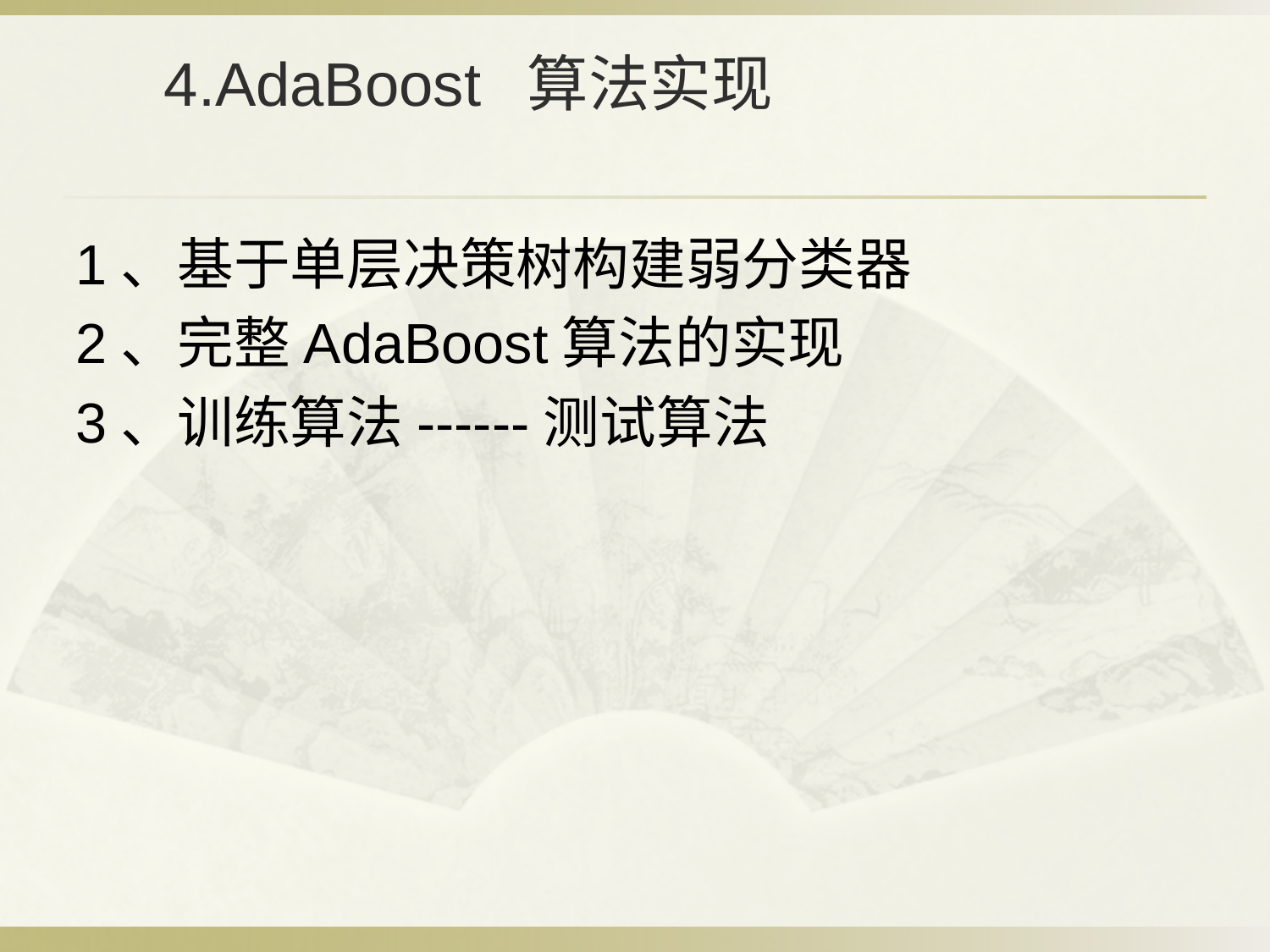

# 4.AdaBoost  算法实现
1、基于单层决策树构建弱分类器
2、完整AdaBoost算法的实现
3、训练算法------测试算法